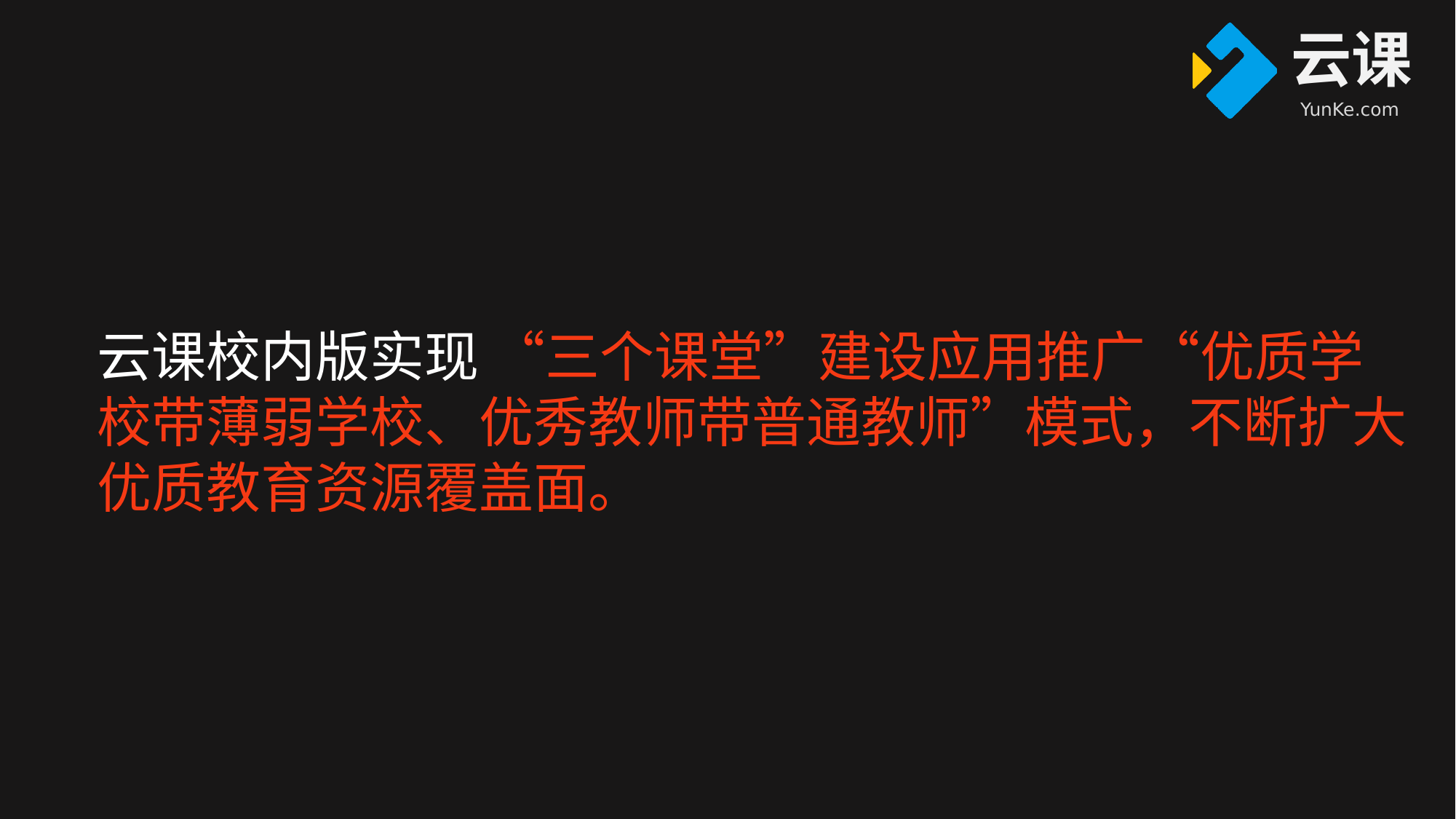

云课校内版实现 “三个课堂”建设应用推广“优质学校带薄弱学校、优秀教师带普通教师”模式，不断扩大优质教育资源覆盖面。